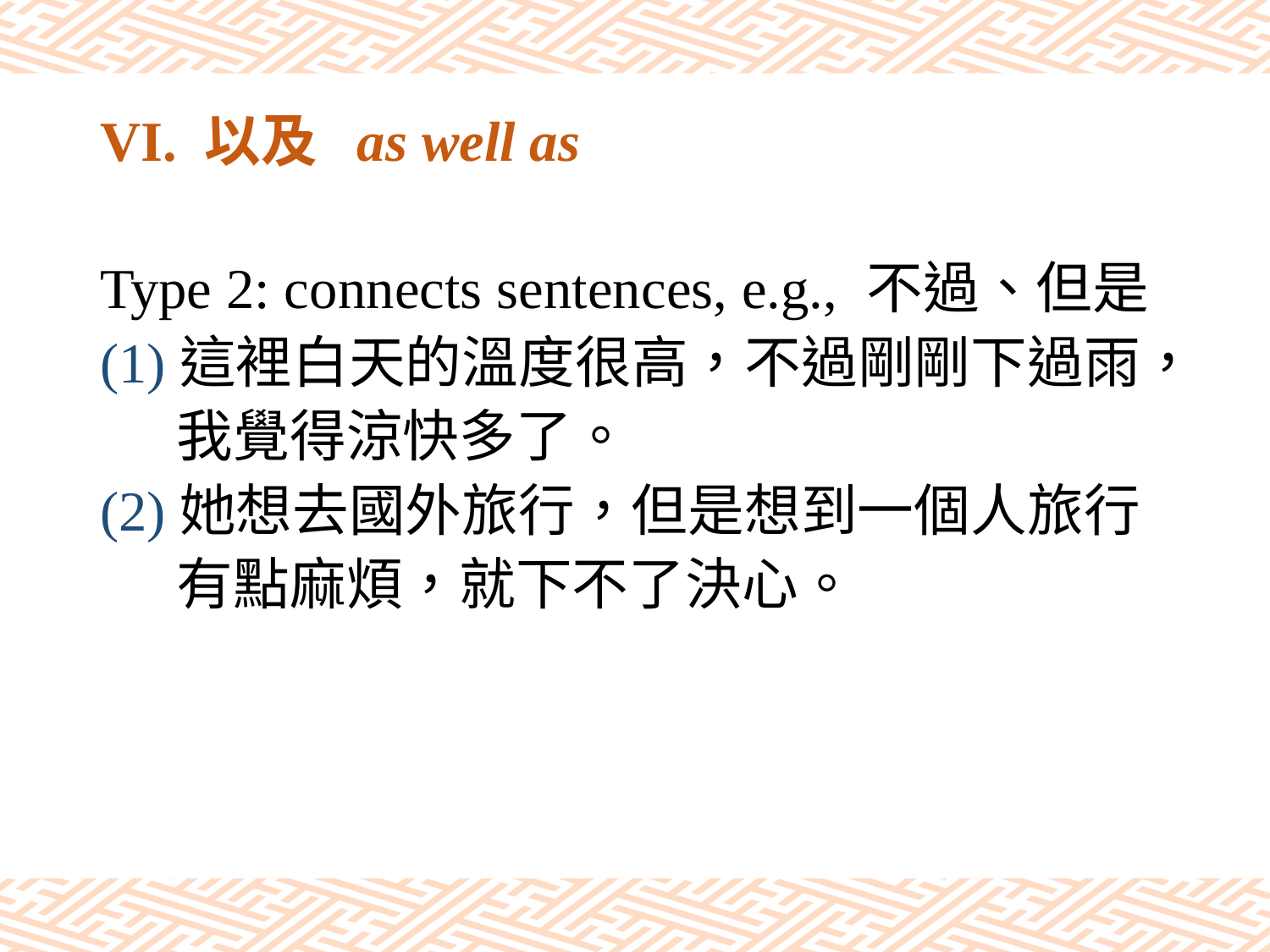

# VI. 以及  as well as
Type 2: connects sentences, e.g., 不過、但是
(1)這裡白天的溫度很高，不過剛剛下過雨，
     我覺得涼快多了。
(2)她想去國外旅行，但是想到一個人旅行
     有點麻煩，就下不了決心。